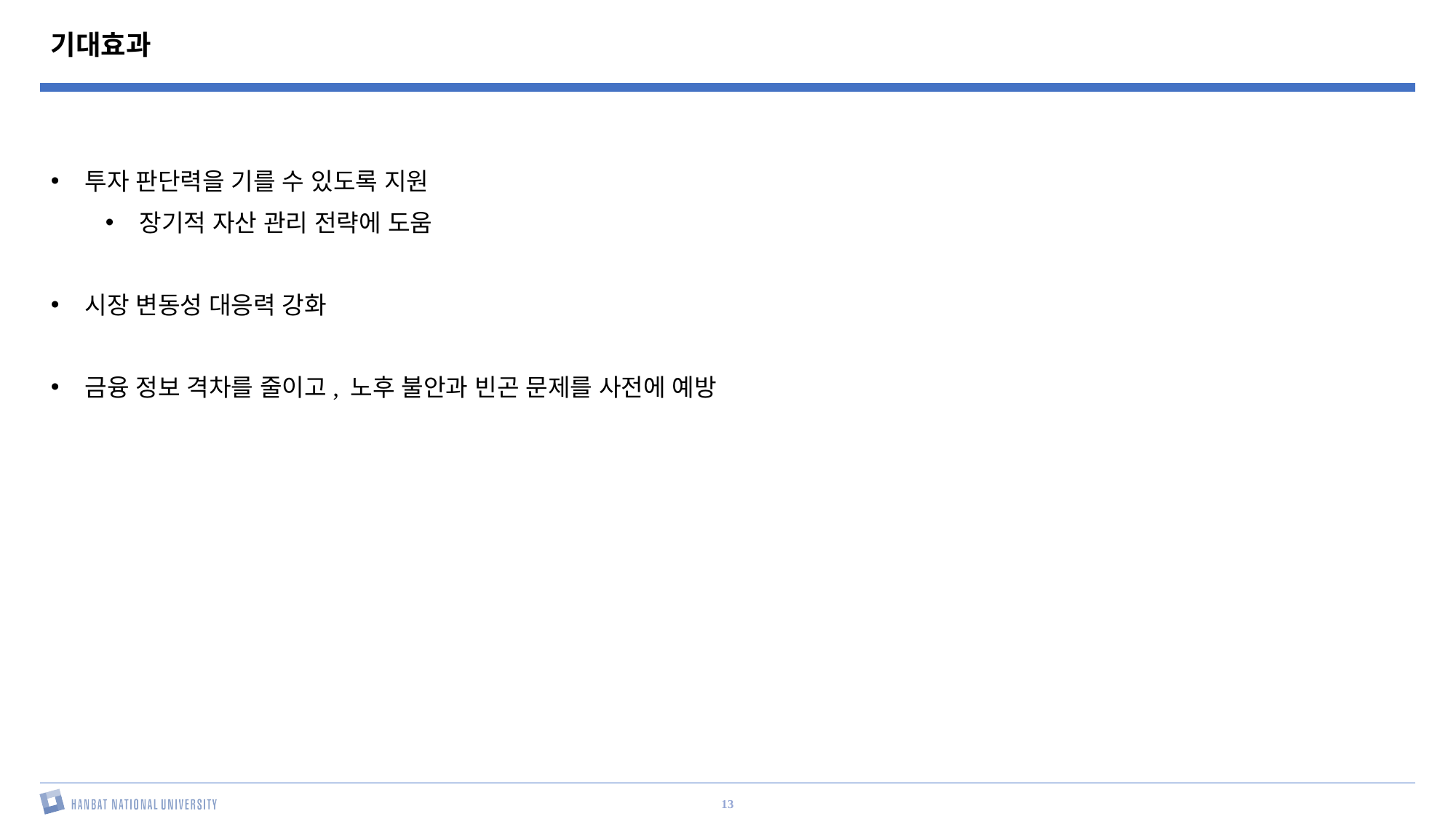

기대효과
투자 판단력을 기를 수 있도록 지원
장기적 자산 관리 전략에 도움

시장 변동성 대응력 강화

금융 정보 격차를 줄이고, 노후 불안과 빈곤 문제를 사전에 예방
13